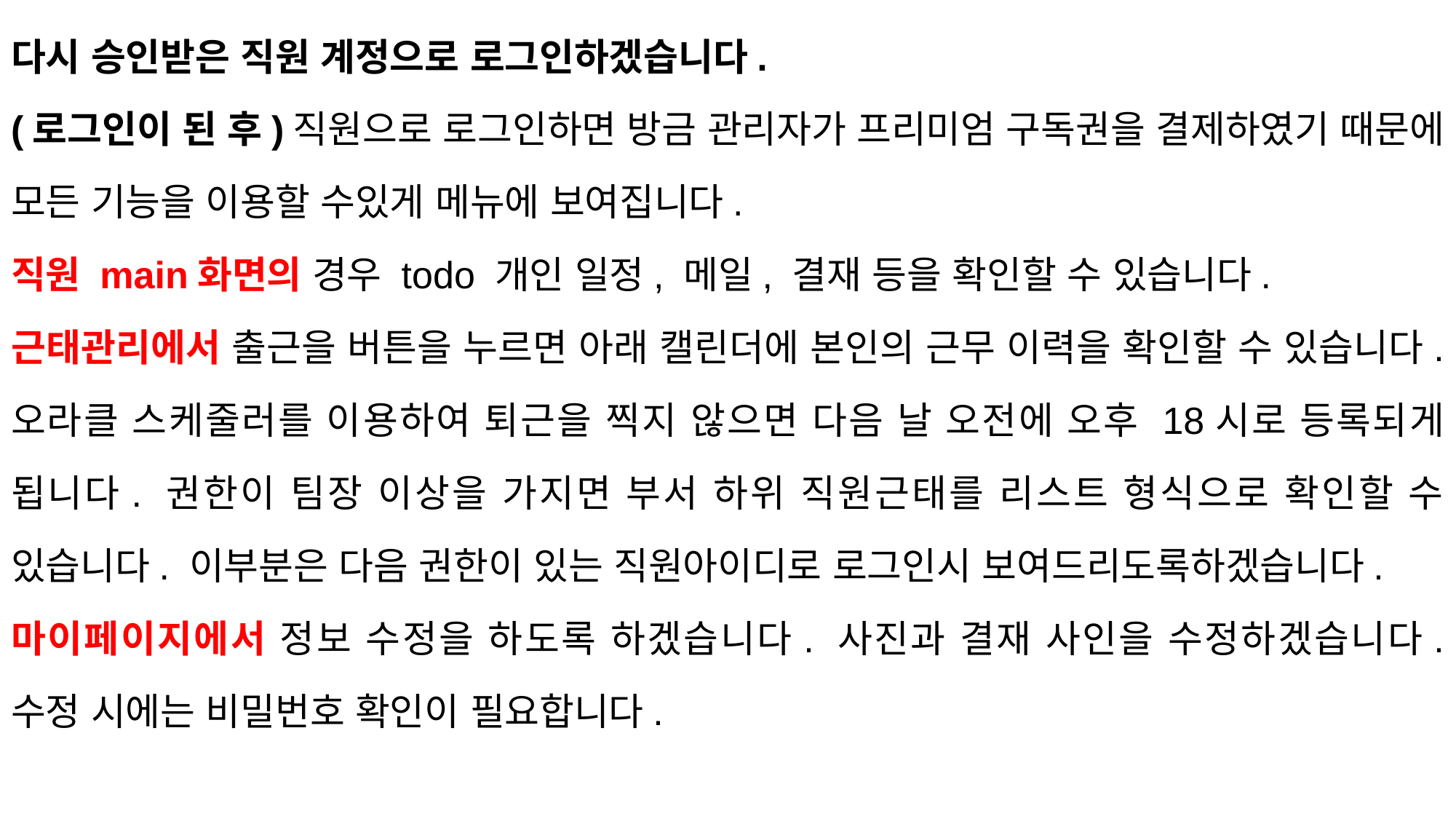

다시 승인받은 직원 계정으로 로그인하겠습니다.
(로그인이 된 후)직원으로 로그인하면 방금 관리자가 프리미엄 구독권을 결제하였기 때문에 모든 기능을 이용할 수있게 메뉴에 보여집니다.
직원 main화면의 경우 todo 개인 일정, 메일, 결재 등을 확인할 수 있습니다.
근태관리에서 출근을 버튼을 누르면 아래 캘린더에 본인의 근무 이력을 확인할 수 있습니다. 오라클 스케줄러를 이용하여 퇴근을 찍지 않으면 다음 날 오전에 오후 18시로 등록되게 됩니다. 권한이 팀장 이상을 가지면 부서 하위 직원근태를 리스트 형식으로 확인할 수 있습니다. 이부분은 다음 권한이 있는 직원아이디로 로그인시 보여드리도록하겠습니다.
마이페이지에서 정보 수정을 하도록 하겠습니다. 사진과 결재 사인을 수정하겠습니다. 수정 시에는 비밀번호 확인이 필요합니다.